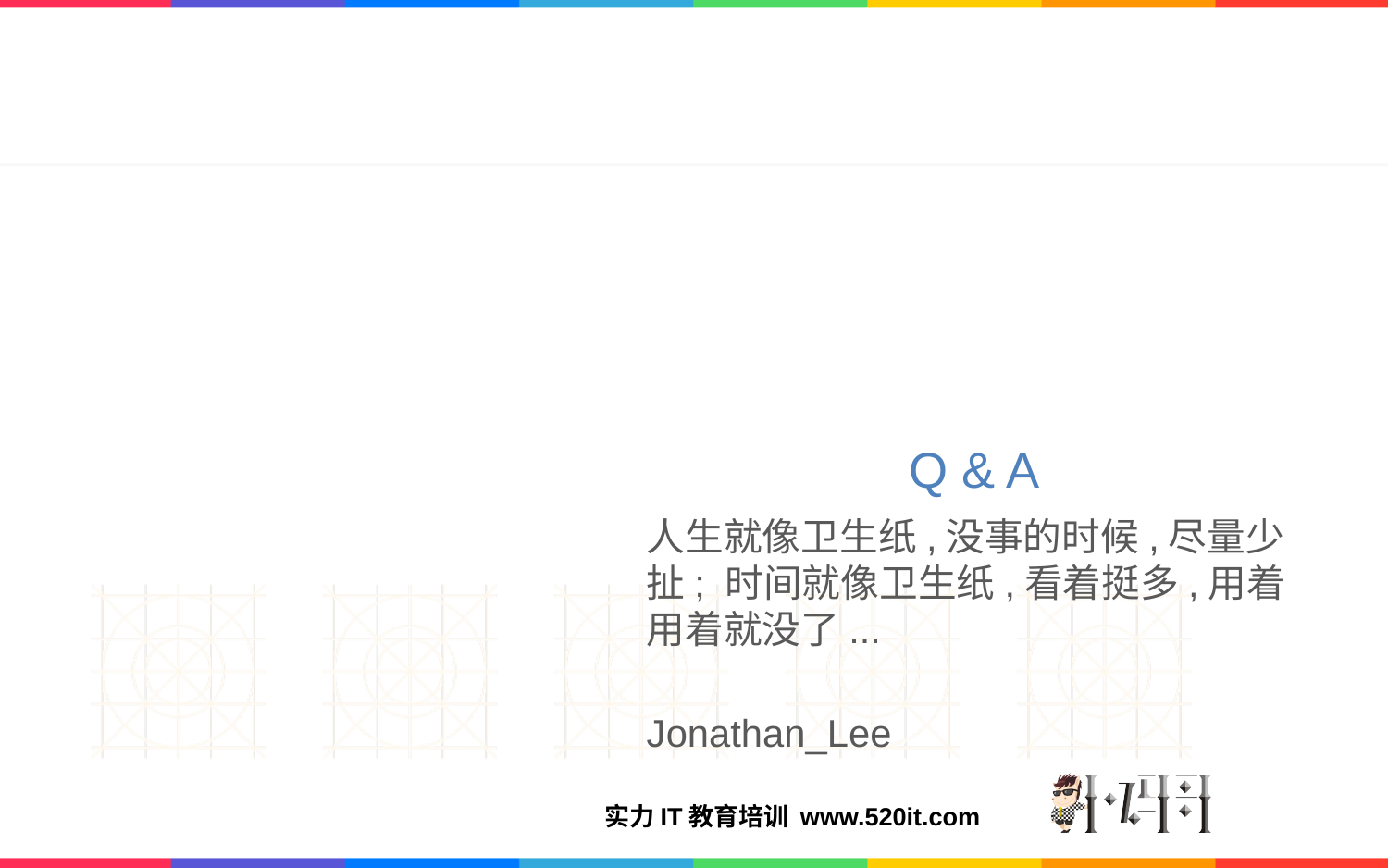

# Q & A
人生就像卫生纸,没事的时候,尽量少扯; 时间就像卫生纸,看着挺多,用着用着就没了...
			Jonathan_Lee